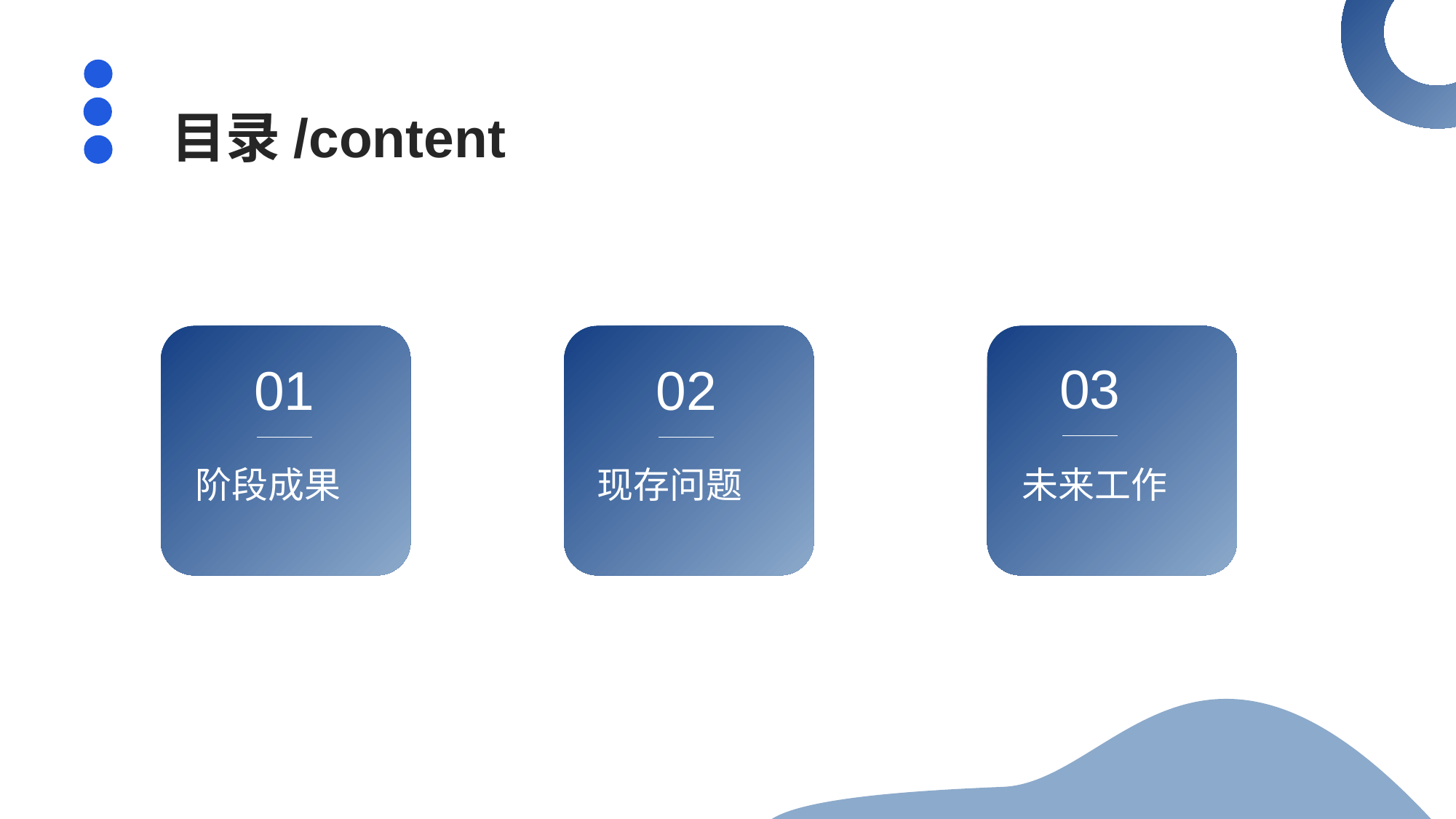

目录/content

03
01
02
阶段成果
现存问题
未来工作